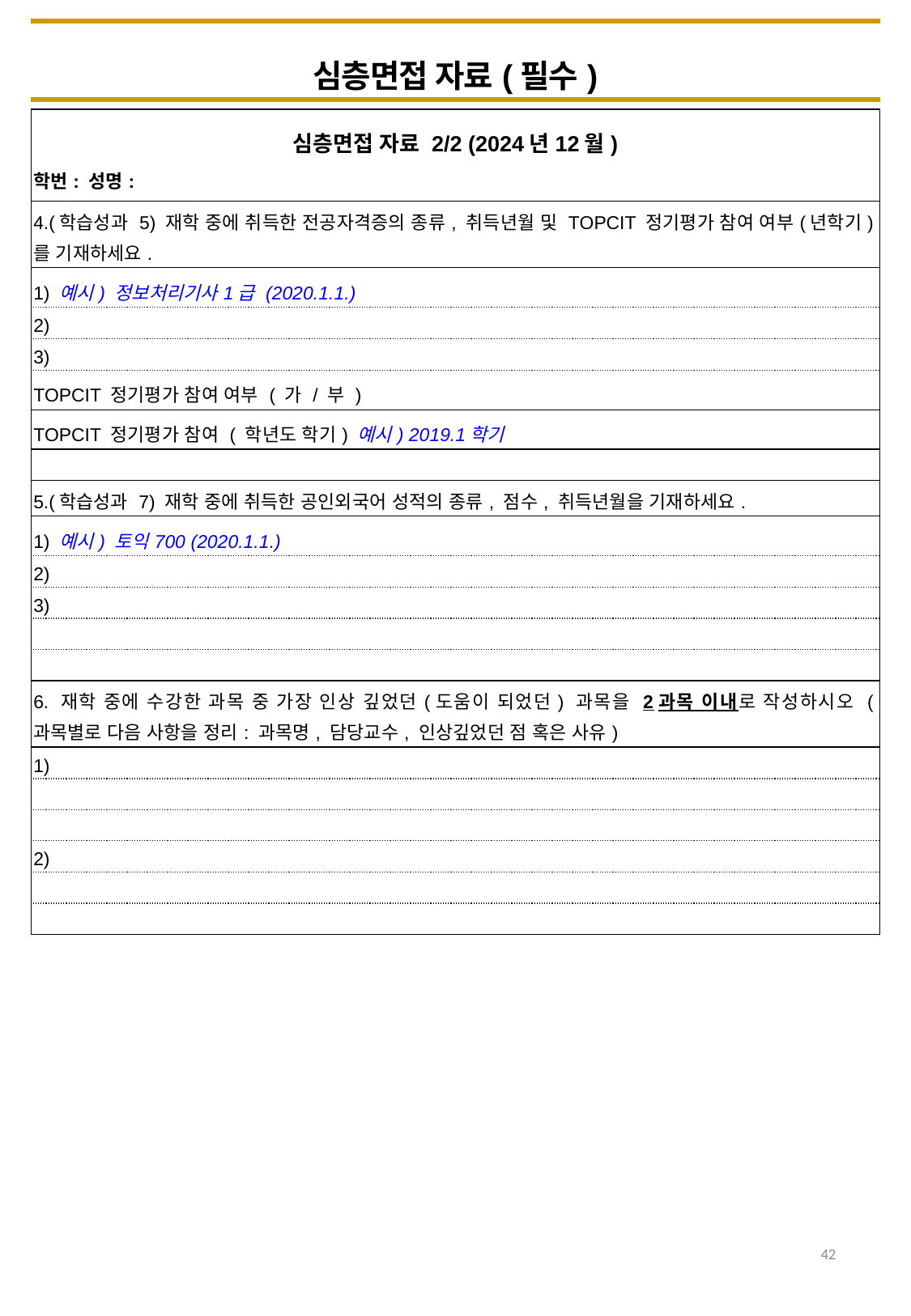

| 심층면접 자료(필수) |
| --- |
| 심층면접 자료 2/2 (2024년12월) 학번: 성명: |
| --- |
| 4.(학습성과 5) 재학 중에 취득한 전공자격증의 종류, 취득년월 및 TOPCIT 정기평가 참여 여부(년학기)를 기재하세요. |
| 1) 예시) 정보처리기사1급 (2020.1.1.) |
| 2) |
| 3) |
| TOPCIT 정기평가 참여 여부 ( 가 / 부 ) |
| TOPCIT 정기평가 참여 ( 학년도 학기) 예시) 2019.1학기 |
|  |
| 5.(학습성과 7) 재학 중에 취득한 공인외국어 성적의 종류, 점수, 취득년월을 기재하세요. |
| 1) 예시) 토익700 (2020.1.1.) |
| 2) |
| 3) |
|  |
|  |
| 6. 재학 중에 수강한 과목 중 가장 인상 깊었던(도움이 되었던) 과목을 2과목 이내로 작성하시오 (과목별로 다음 사항을 정리: 과목명, 담당교수, 인상깊었던 점 혹은 사유) |
| 1) |
|  |
|  |
| 2) |
|  |
|  |
42